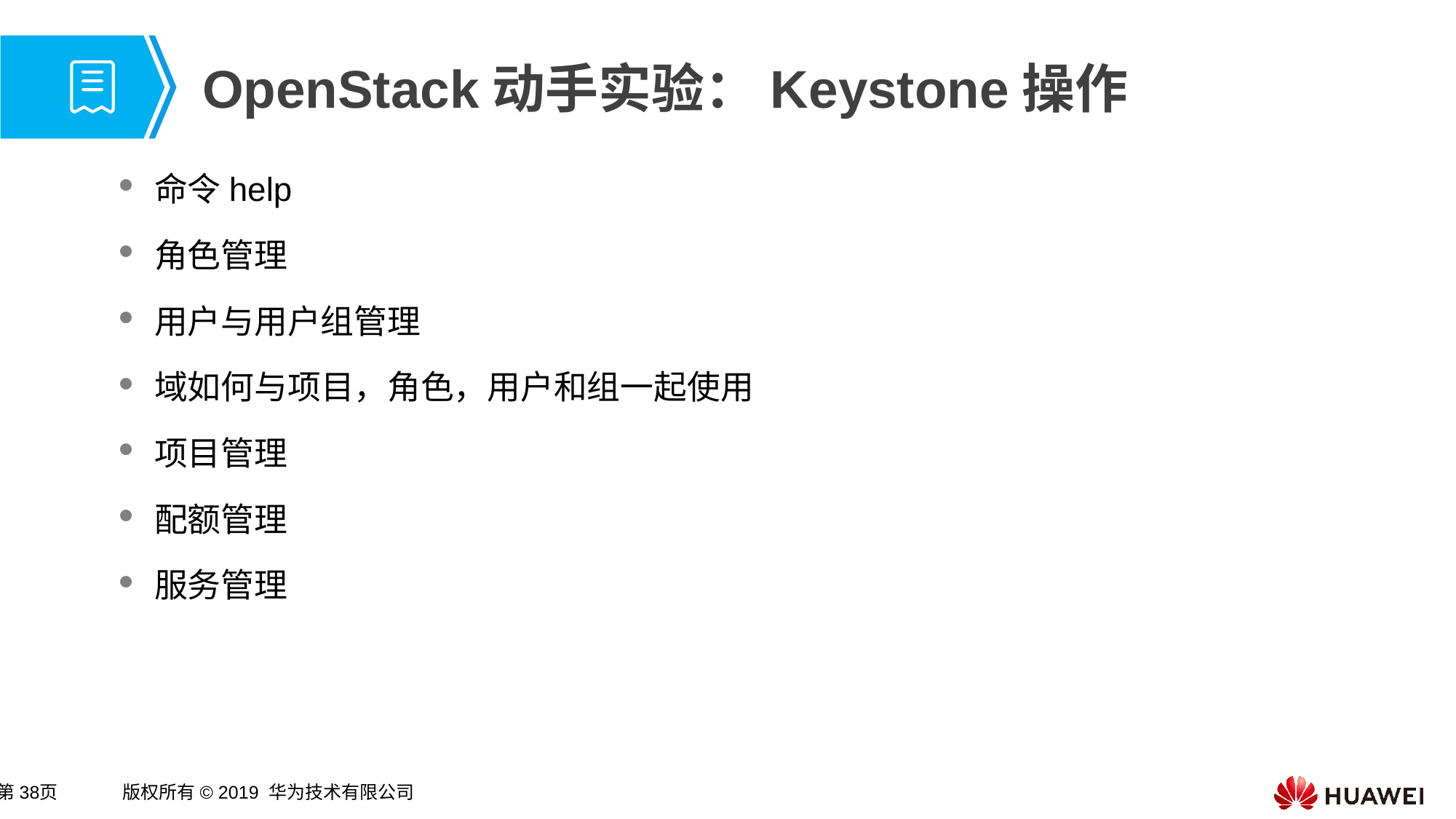

# OpenStack动手实验：Keystone操作
命令help
角色管理
用户与用户组管理
域如何与项目，角色，用户和组一起使用
项目管理
配额管理
服务管理